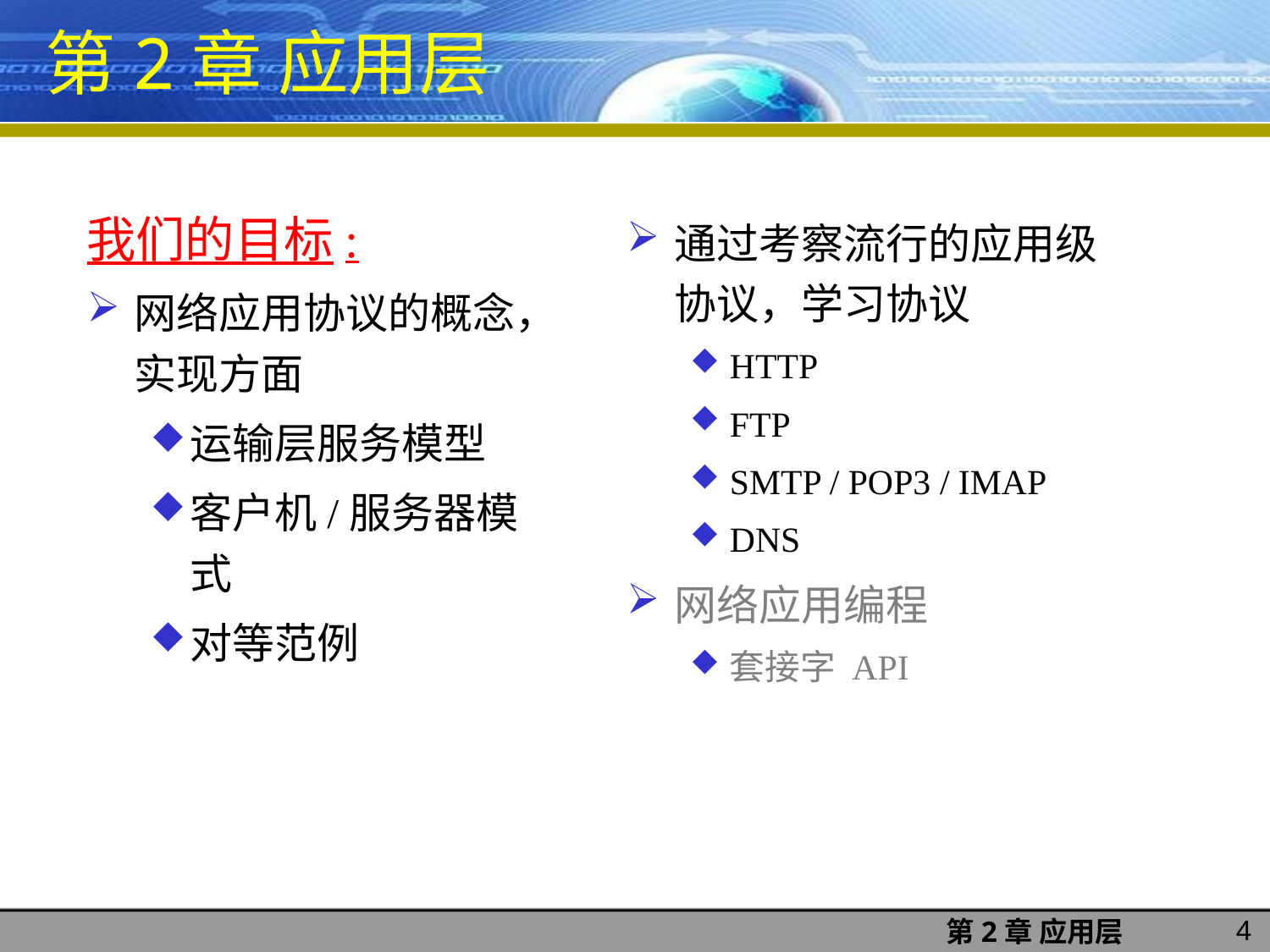

第2章 应用层
我们的目标:
网络应用协议的概念，实现方面
运输层服务模型
客户机/服务器模式
对等范例

通过考察流行的应用级协议，学习协议
HTTP
FTP
SMTP / POP3 / IMAP
DNS
网络应用编程
套接字 API
4